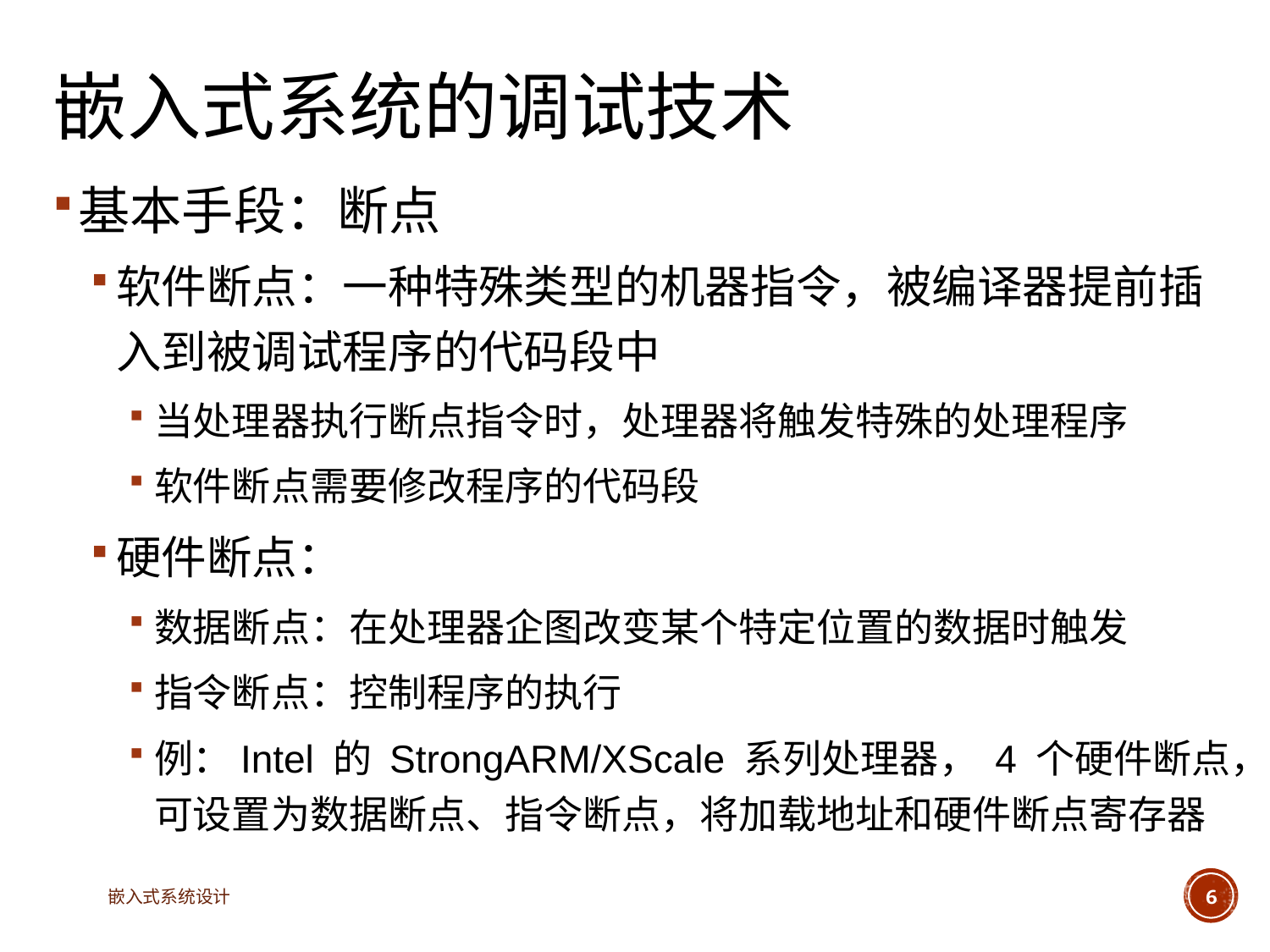

# 嵌入式系统的调试技术
基本手段：断点
软件断点：一种特殊类型的机器指令，被编译器提前插入到被调试程序的代码段中
当处理器执行断点指令时，处理器将触发特殊的处理程序
软件断点需要修改程序的代码段
硬件断点：
数据断点：在处理器企图改变某个特定位置的数据时触发
指令断点：控制程序的执行
例：Intel 的 StrongARM/XScale 系列处理器， 4 个硬件断点，可设置为数据断点、指令断点，将加载地址和硬件断点寄存器
嵌入式系统设计
6